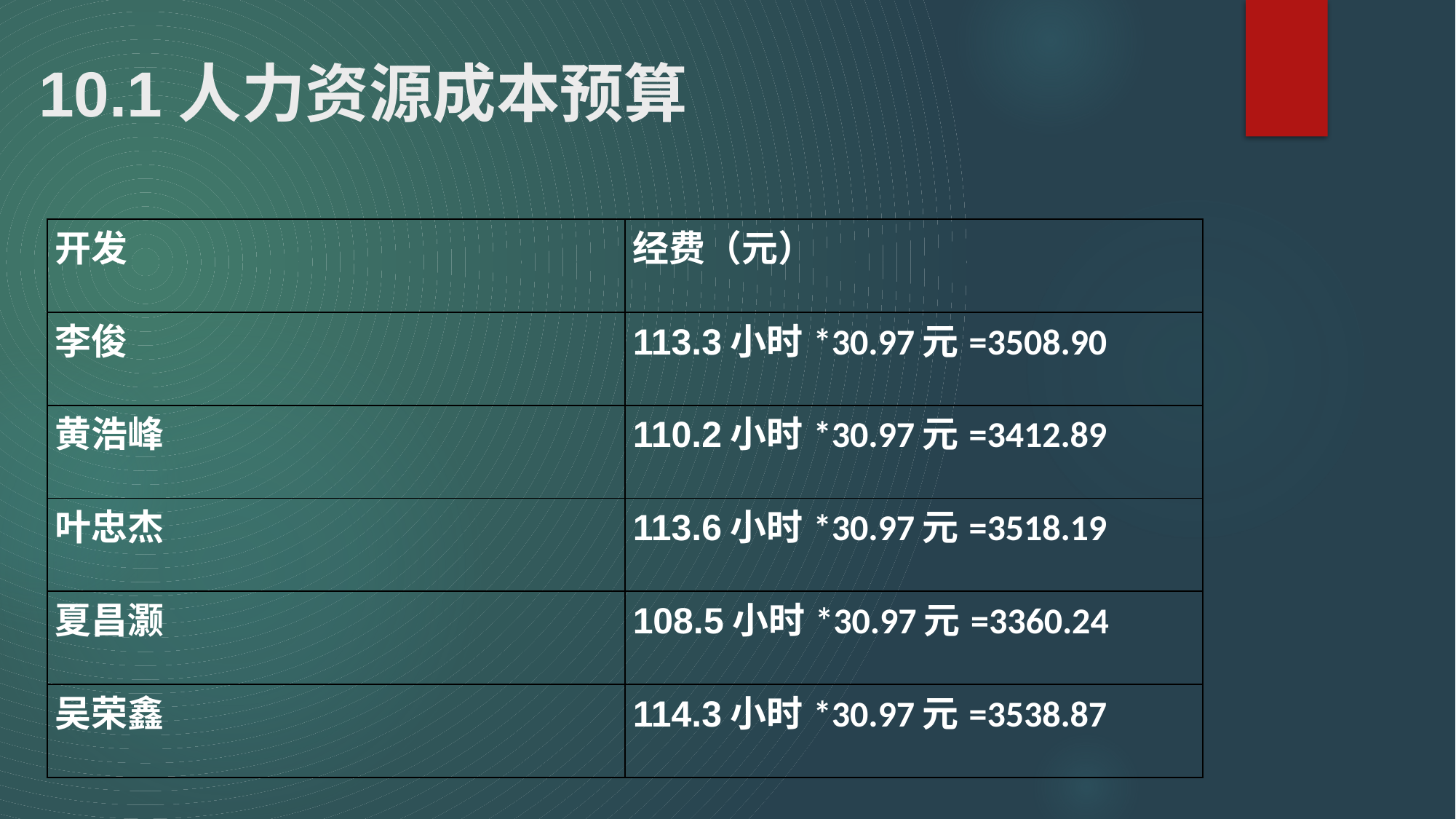

# 10.1人力资源成本预算
| 开发 | 经费（元） |
| --- | --- |
| 李俊 | 113.3小时\*30.97元=3508.90 |
| 黄浩峰 | 110.2小时\*30.97元=3412.89 |
| 叶忠杰 | 113.6小时\*30.97元=3518.19 |
| 夏昌灏 | 108.5小时\*30.97元=3360.24 |
| 吴荣鑫 | 114.3小时\*30.97元=3538.87 |